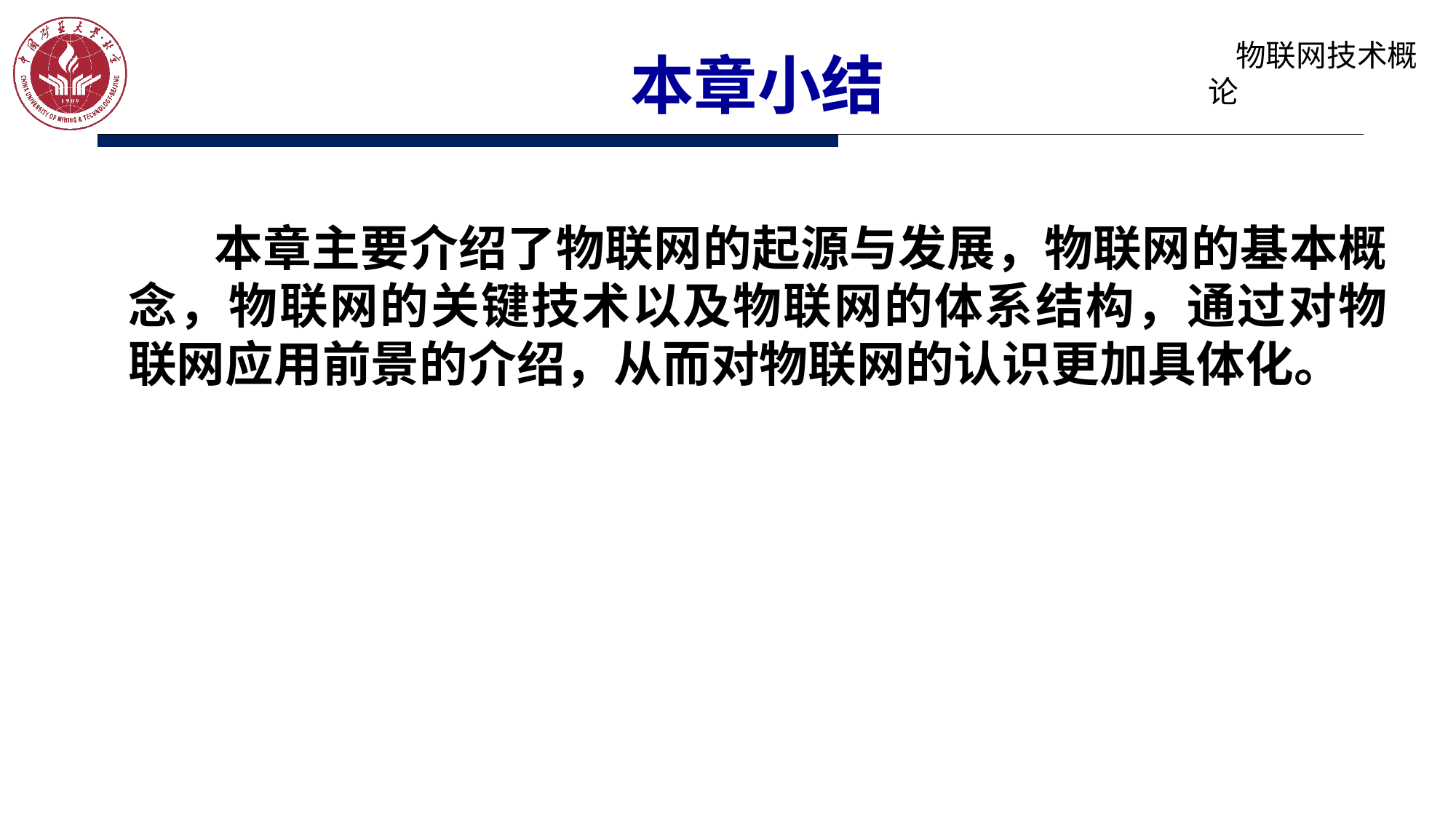

本章小结

本章主要介绍了物联网的起源与发展，物联网的基本概念，物联网的关键技术以及物联网的体系结构，通过对物联网应用前景的介绍，从而对物联网的认识更加具体化。